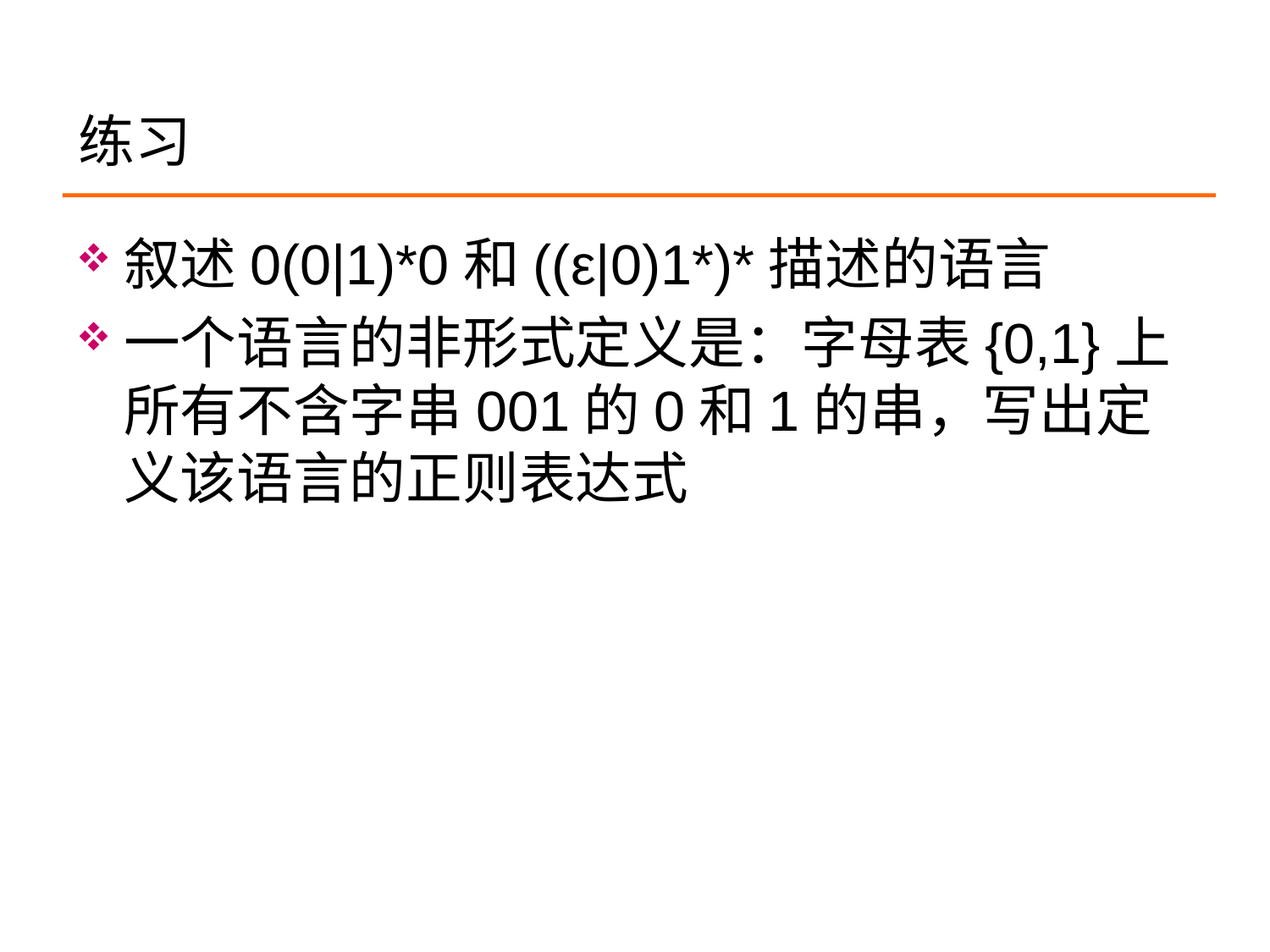

# 练习
叙述0(0|1)*0和((ε|0)1*)*描述的语言
一个语言的非形式定义是：字母表{0,1}上所有不含字串001的0和1的串，写出定义该语言的正则表达式